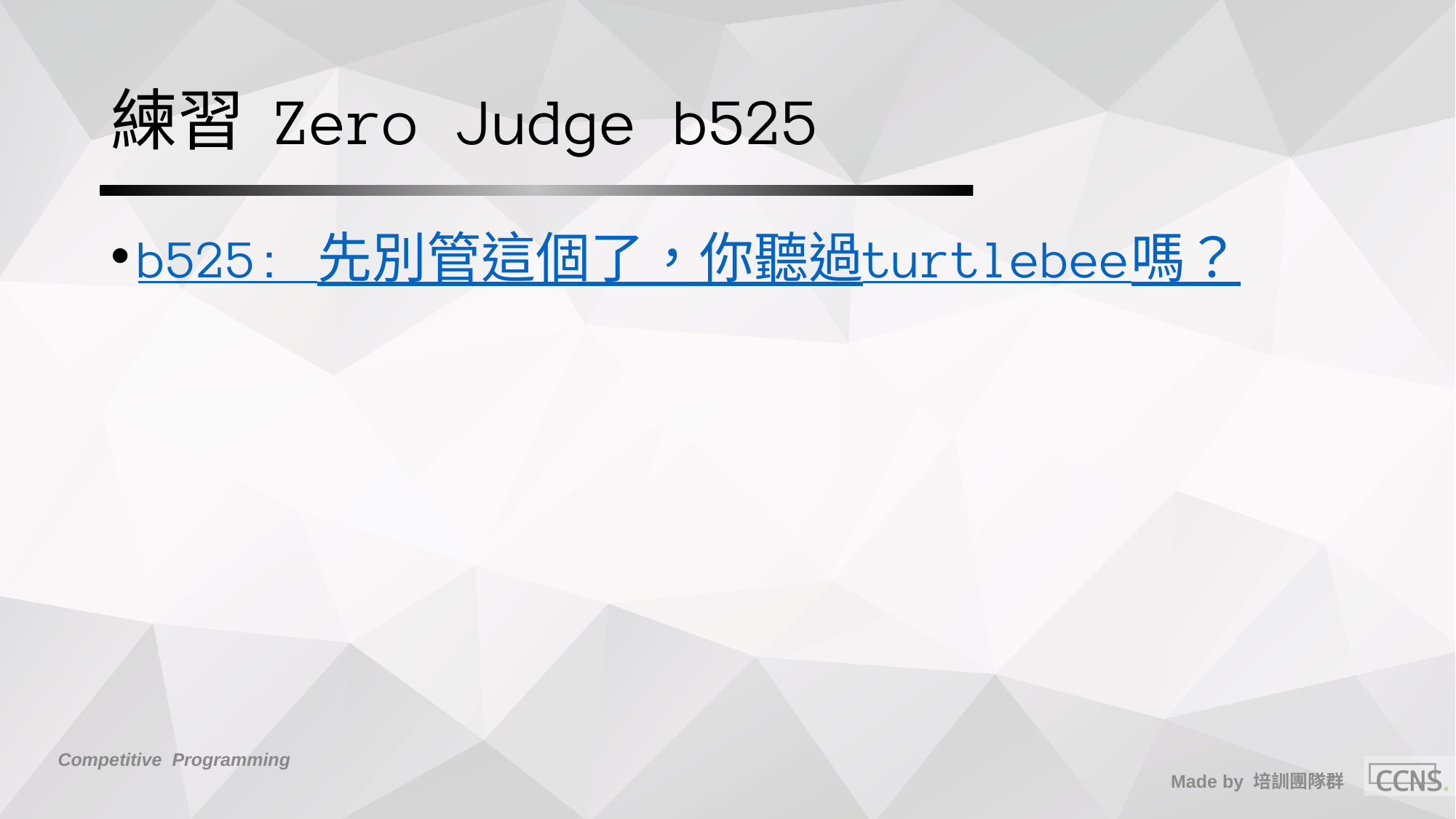

# 練習 Zero Judge b525
b525: 先別管這個了，你聽過turtlebee嗎？